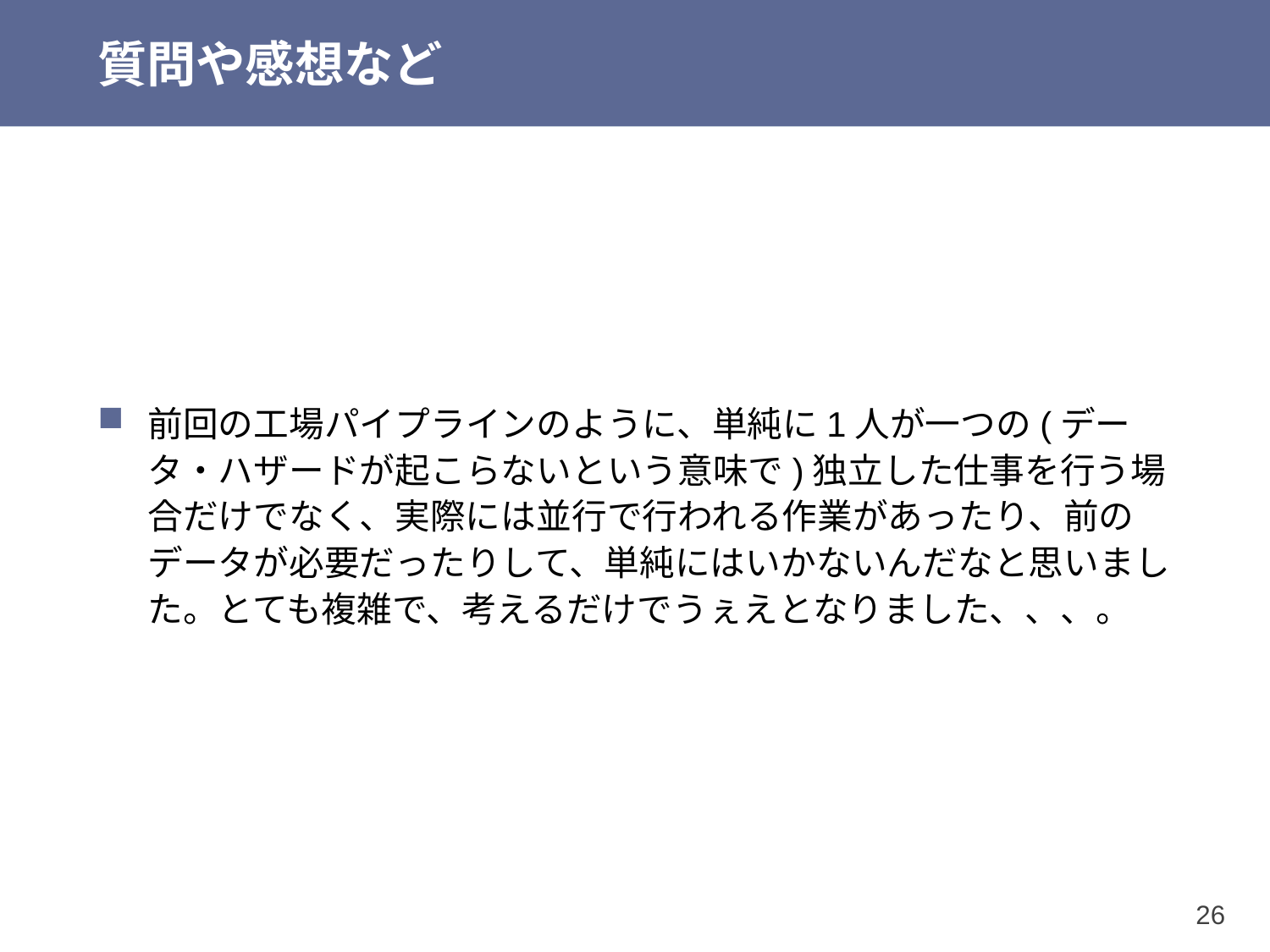

# 質問や感想など
前回の工場パイプラインのように、単純に1人が一つの(データ・ハザードが起こらないという意味で)独立した仕事を行う場合だけでなく、実際には並行で行われる作業があったり、前のデータが必要だったりして、単純にはいかないんだなと思いました。とても複雑で、考えるだけでうぇえとなりました、、、。